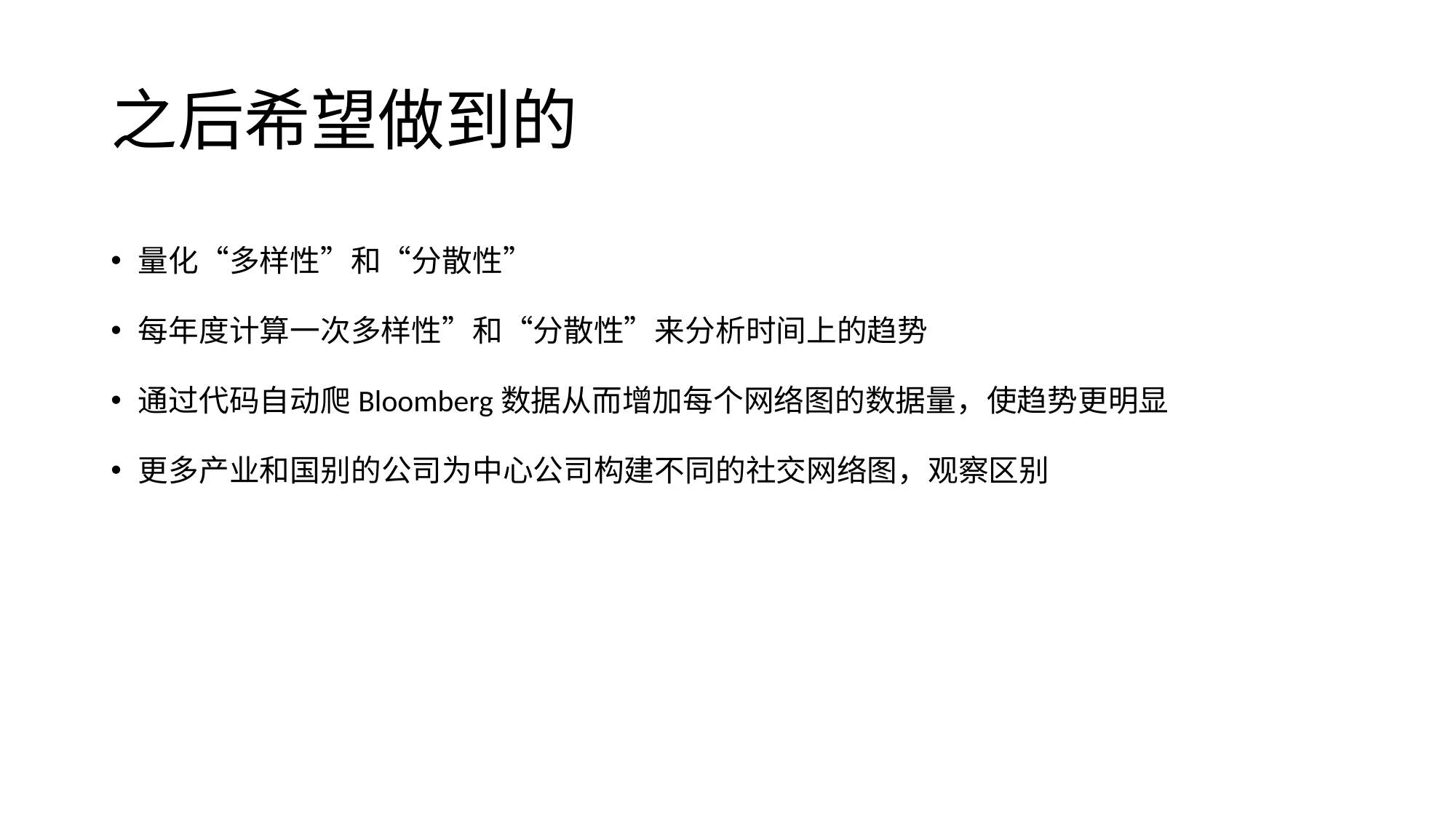

# 之后希望做到的
量化“多样性”和“分散性”
每年度计算一次多样性”和“分散性”来分析时间上的趋势
通过代码自动爬Bloomberg数据从而增加每个网络图的数据量，使趋势更明显
更多产业和国别的公司为中心公司构建不同的社交网络图，观察区别